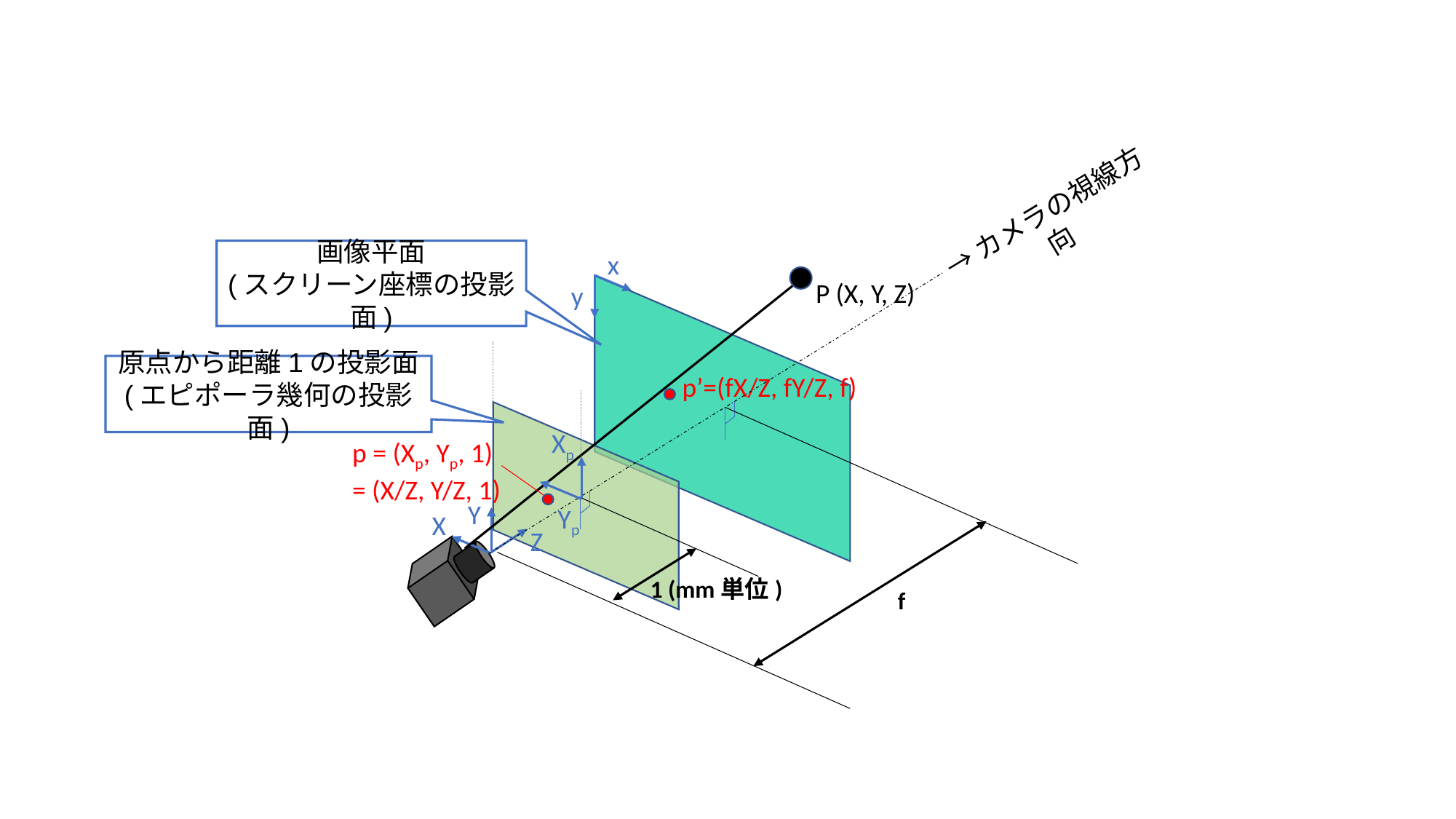

→カメラの視線方向
画像平面
(スクリーン座標の投影面)
x

P (X, Y, Z)
y

原点から距離1の投影面
(エピポーラ幾何の投影面)
p’=(fX/Z, fY/Z, f)

Xp
p = (Xp, Yp, 1)
= (X/Z, Y/Z, 1)
Y

Yp
X
Z

1 (mm単位)
f